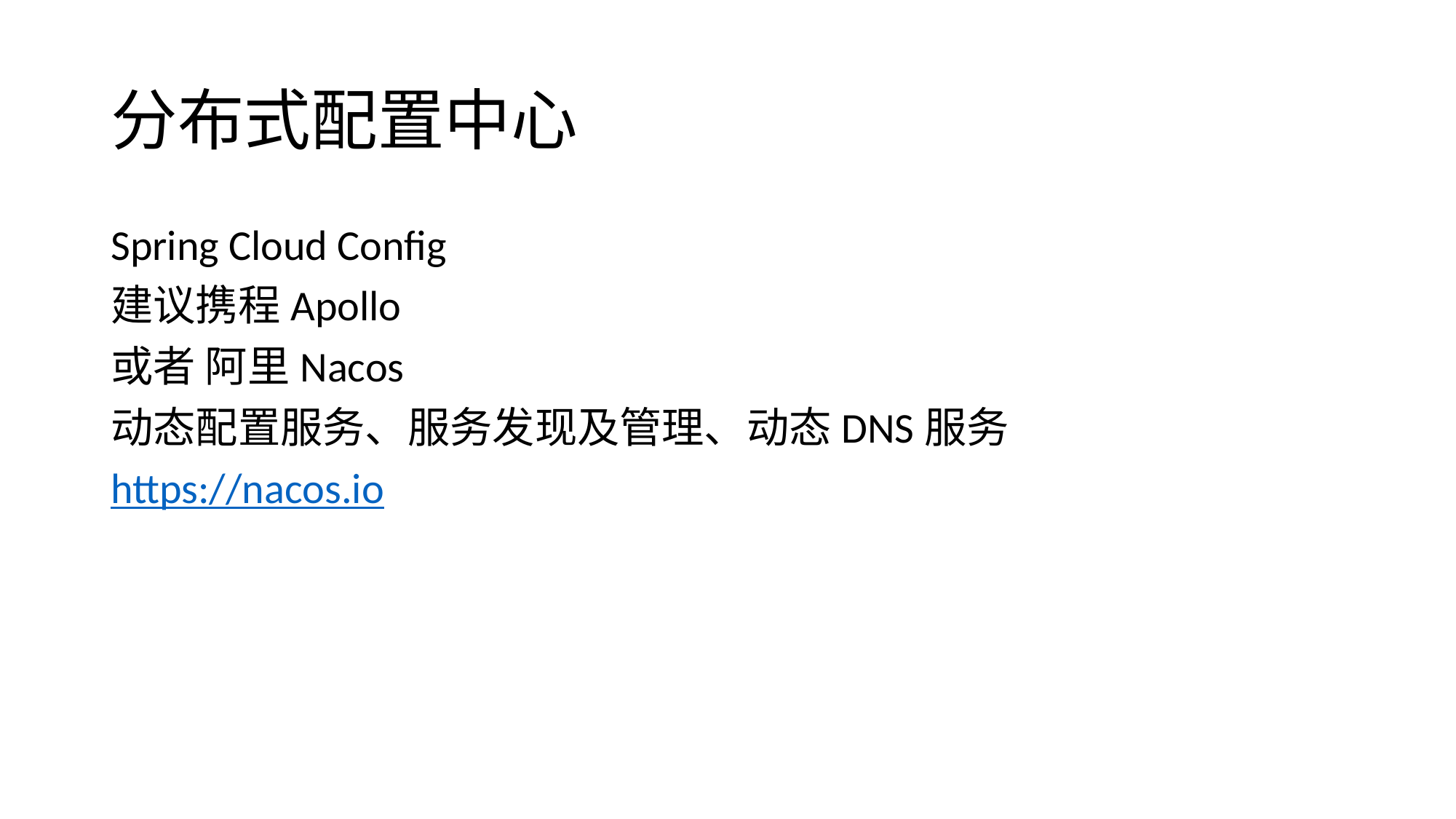

# 分布式配置中心
Spring Cloud Config
建议携程Apollo
或者 阿里Nacos
动态配置服务、服务发现及管理、动态DNS服务
https://nacos.io